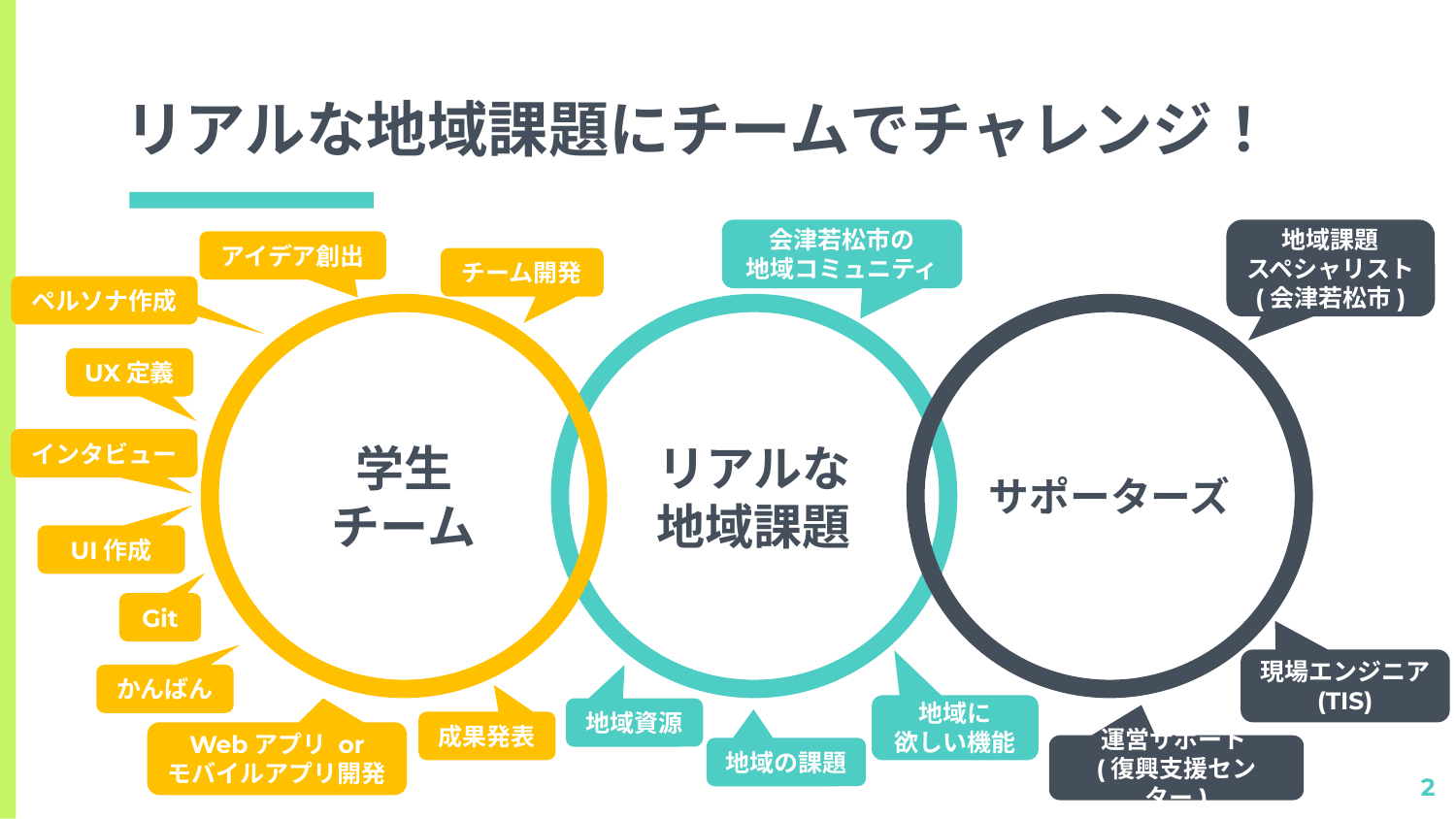

# リアルな地域課題にチームでチャレンジ！
地域課題
スペシャリスト
(会津若松市)
会津若松市の
地域コミュニティ
アイデア創出
チーム開発
ペルソナ作成
学生
チーム
リアルな
地域課題
サポーターズ
UX定義
インタビュー
UI作成
Git
現場エンジニア
(TIS)
かんばん
地域に
欲しい機能
地域資源
成果発表
Webアプリ or
モバイルアプリ開発
運営サポート
(復興支援センター)
地域の課題
2